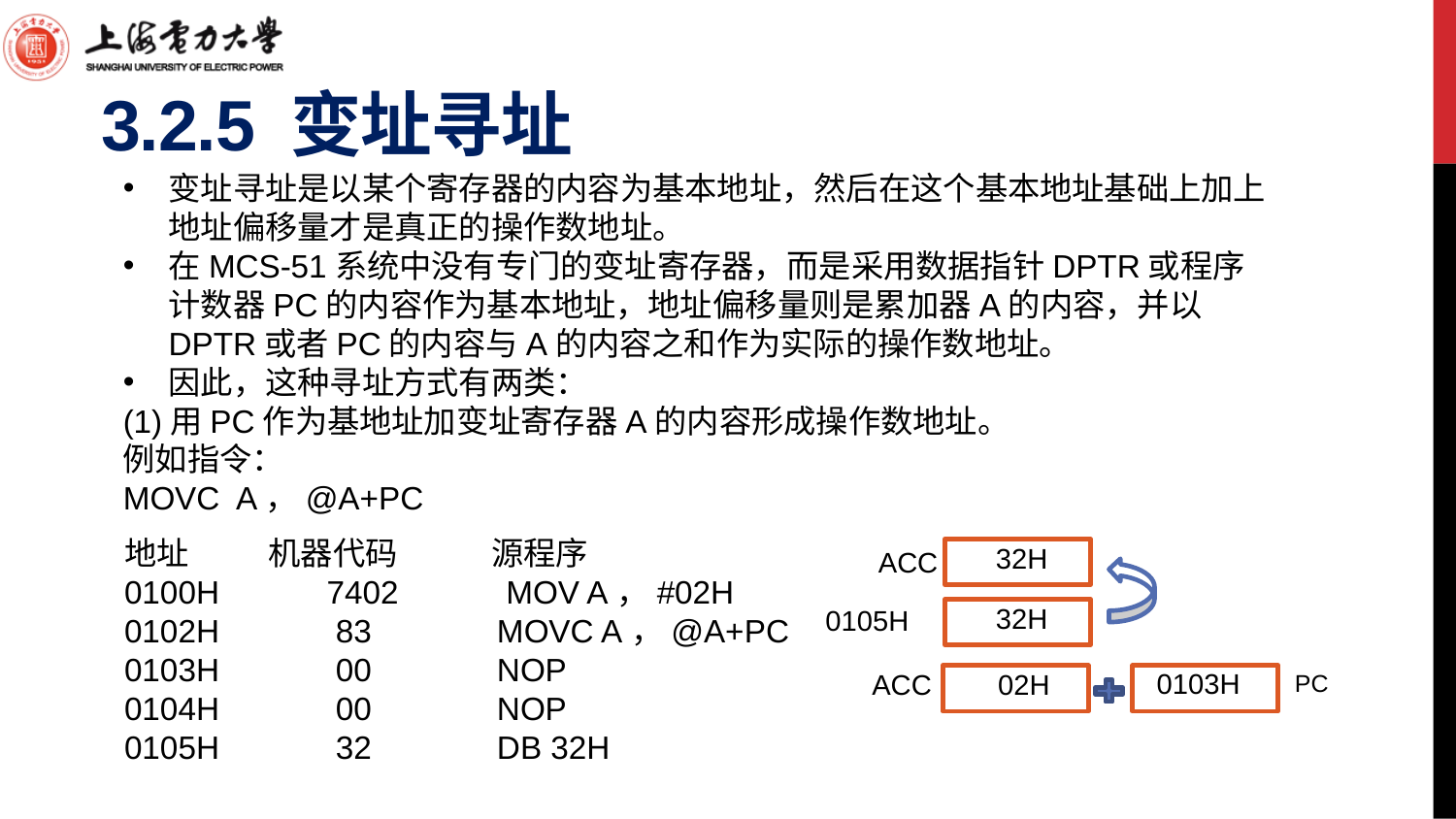

# 3.2.5 变址寻址
变址寻址是以某个寄存器的内容为基本地址，然后在这个基本地址基础上加上地址偏移量才是真正的操作数地址。
在MCS-51系统中没有专门的变址寄存器，而是采用数据指针DPTR或程序计数器PC的内容作为基本地址，地址偏移量则是累加器A的内容，并以DPTR或者PC的内容与A的内容之和作为实际的操作数地址。
因此，这种寻址方式有两类：
(1)用PC作为基地址加变址寄存器A的内容形成操作数地址。
例如指令：
MOVC  A，@A+PC
地址           机器代码             源程序
0100H            7402            MOV A，#02H
0102H             83              MOVC A，@A+PC
0103H             00              NOP
0104H             00              NOP
0105H             32              DB 32H
32H
ACC

32H
0105H

0103H
ACC
02H
PC